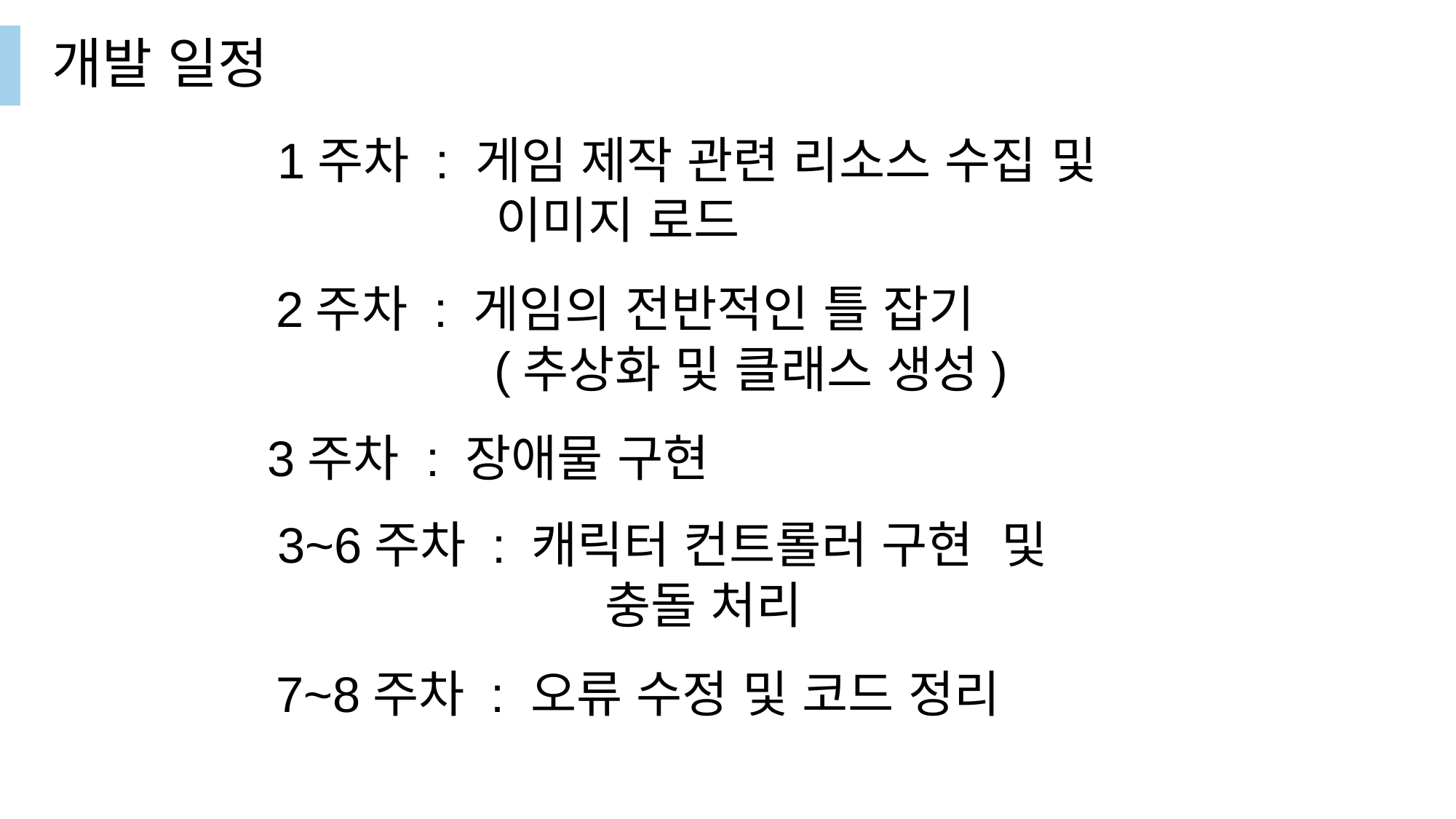

개발 일정

1주차 : 게임 제작 관련 리소스 수집 및
		이미지 로드
2주차 : 게임의 전반적인 틀 잡기
		(추상화 및 클래스 생성)
3주차 : 장애물 구현
3~6주차 : 캐릭터 컨트롤러 구현  및
			충돌 처리
7~8주차 : 오류 수정 및 코드 정리